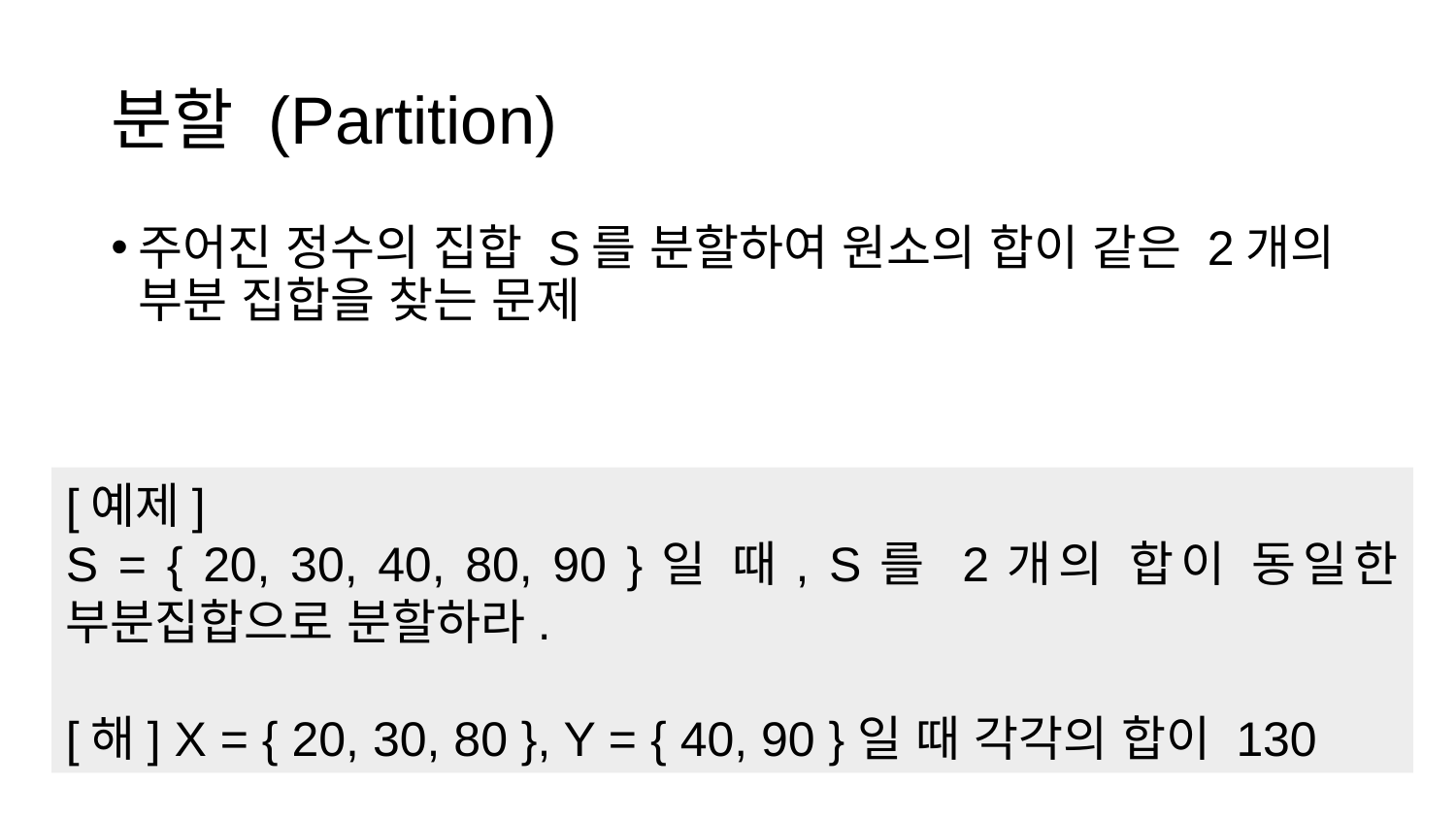

# 분할 (Partition)
주어진 정수의 집합 S를 분할하여 원소의 합이 같은 2개의 부분 집합을 찾는 문제

[예제]
S = { 20, 30, 40, 80, 90 }일 때, S를 2개의 합이 동일한 부분집합으로 분할하라.

[해] X = { 20, 30, 80 }, Y = { 40, 90 }일 때 각각의 합이 130